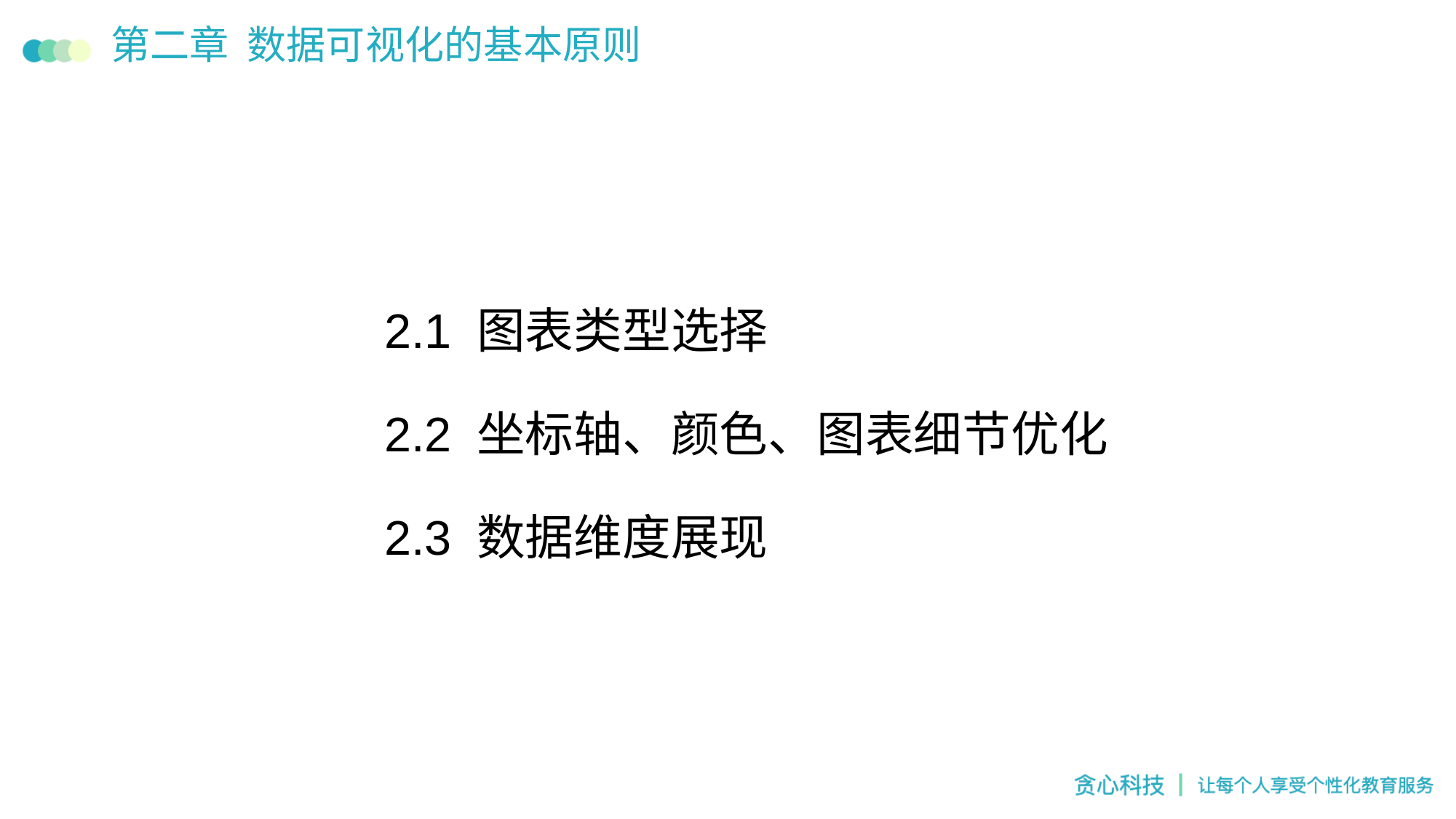

# 第二章  数据可视化的基本原则
2.1 图表类型选择
2.2 坐标轴、颜色、图表细节优化
2.3 数据维度展现